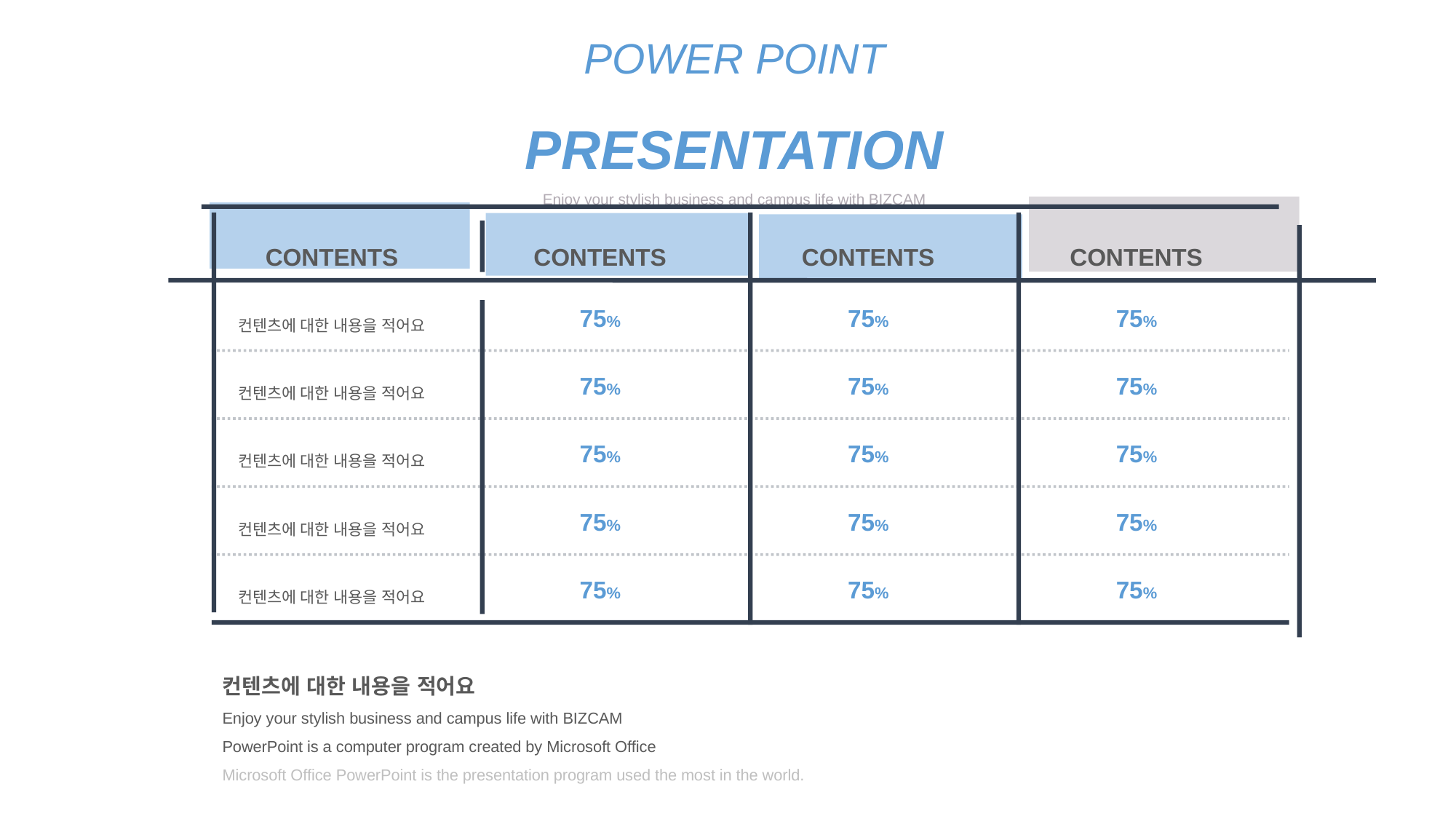

POWER POINT PRESENTATION
Enjoy your stylish business and campus life with BIZCAM

| CONTENTS | CONTENTS | CONTENTS | CONTENTS |
| --- | --- | --- | --- |
| 컨텐츠에 대한 내용을 적어요 | 75% | 75% | 75% |
| 컨텐츠에 대한 내용을 적어요 | 75% | 75% | 75% |
| 컨텐츠에 대한 내용을 적어요 | 75% | 75% | 75% |
| 컨텐츠에 대한 내용을 적어요 | 75% | 75% | 75% |
| 컨텐츠에 대한 내용을 적어요 | 75% | 75% | 75% |
컨텐츠에 대한 내용을 적어요
Enjoy your stylish business and campus life with BIZCAM
PowerPoint is a computer program created by Microsoft Office
Microsoft Office PowerPoint is the presentation program used the most in the world.